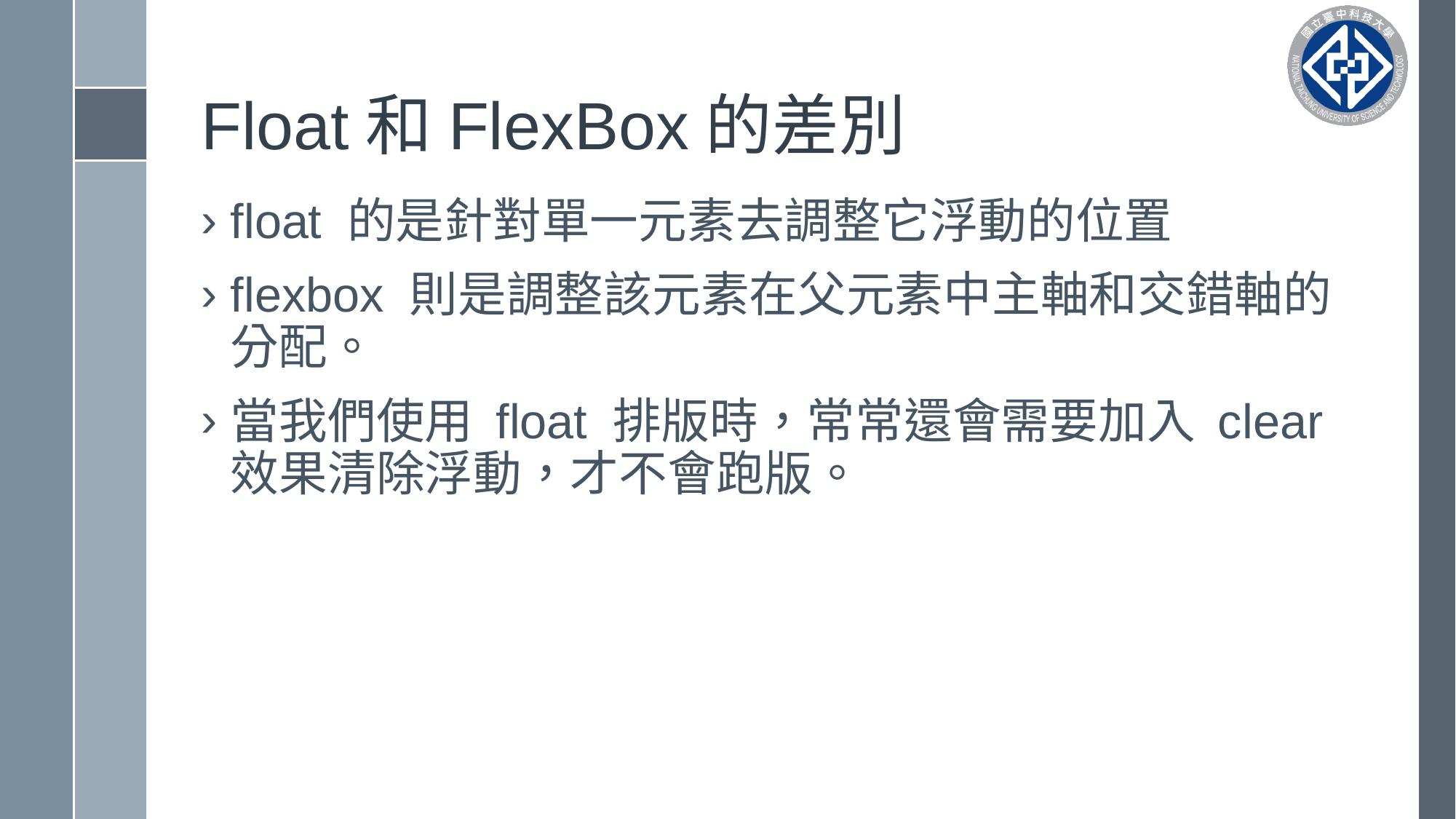

# Float和FlexBox的差別
float 的是針對單一元素去調整它浮動的位置
flexbox 則是調整該元素在父元素中主軸和交錯軸的分配。
當我們使用 float 排版時，常常還會需要加入 clear 效果清除浮動，才不會跑版。